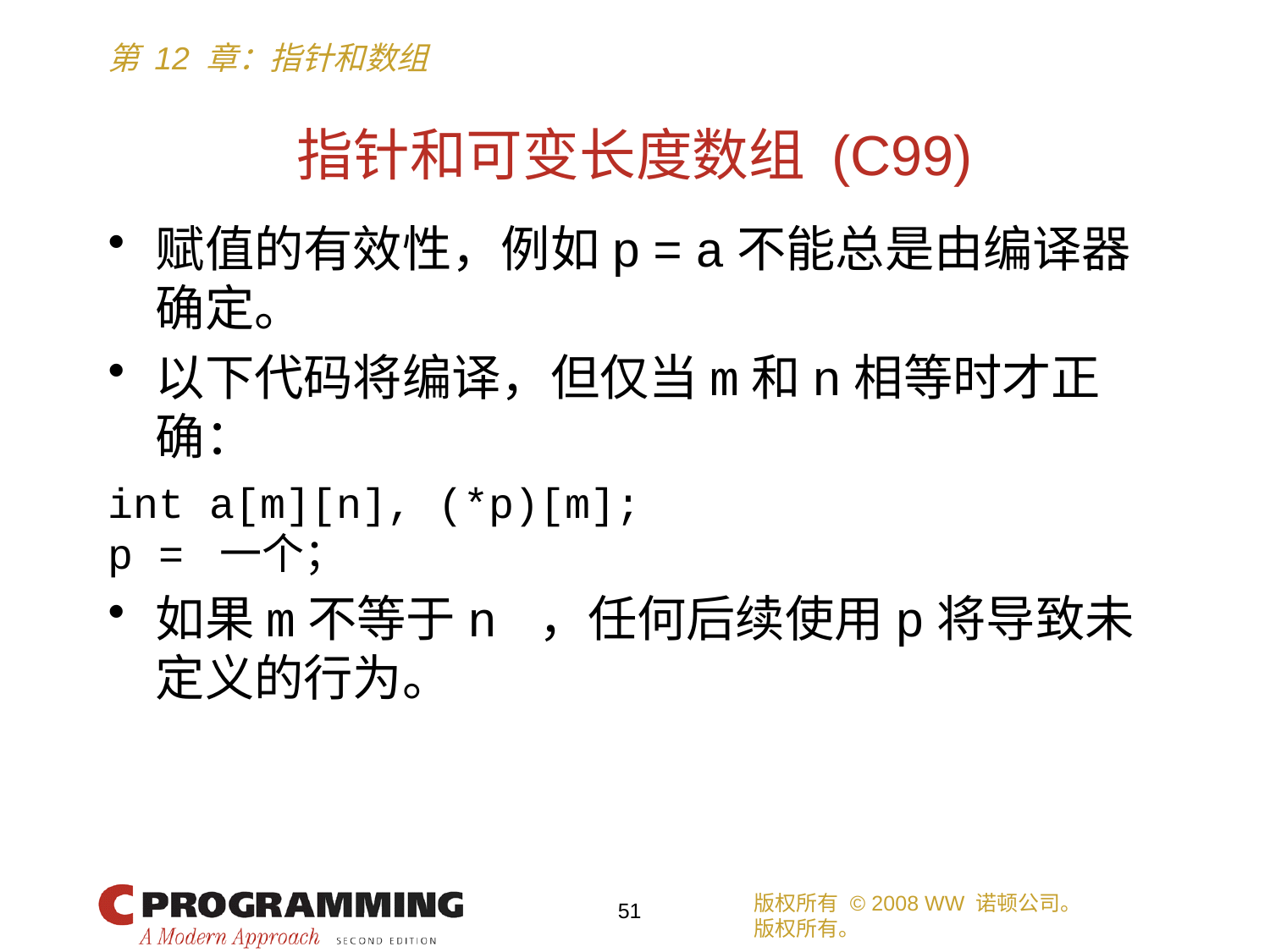

# 指针和可变长度数组 (C99)
赋值的有效性，例如p = a不能总是由编译器确定。
以下代码将编译，但仅当m和n相等时才正确：
int a[m][n], (*p)[m];
p = 一个；
如果m不等于n ，任何后续使用p将导致未定义的行为。
版权所有 © 2008 WW 诺顿公司。
版权所有。
51